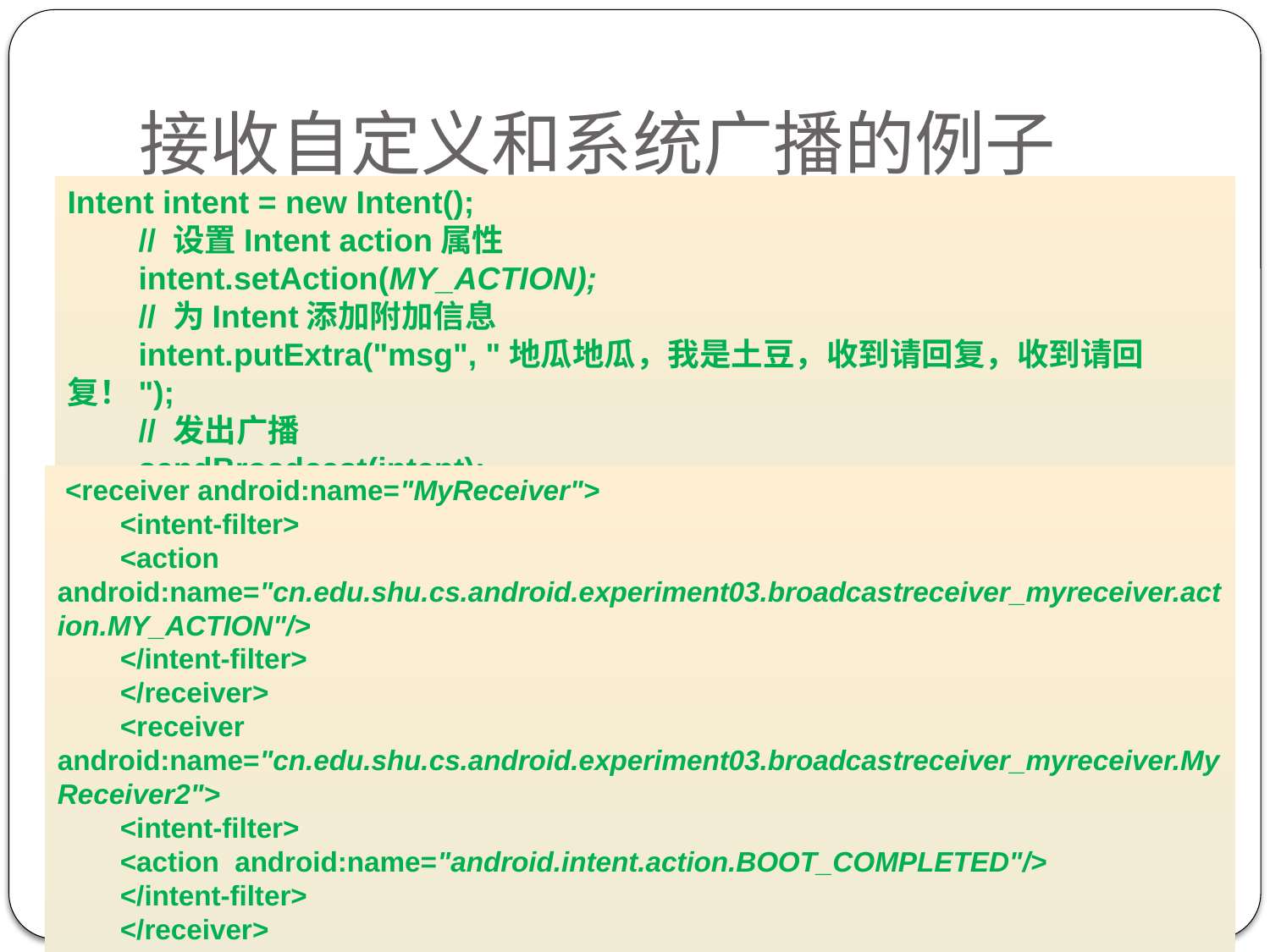

# 接收自定义和系统广播的例子
Intent intent = new Intent();
        // 设置Intent action属性
        intent.setAction(MY_ACTION);
        // 为Intent添加附加信息
        intent.putExtra("msg", "地瓜地瓜，我是土豆，收到请回复，收到请回复！");
        // 发出广播
        sendBroadcast(intent);

 <receiver android:name="MyReceiver">
        <intent-filter>
        <action  android:name="cn.edu.shu.cs.android.experiment03.broadcastreceiver_myreceiver.action.MY_ACTION"/>
        </intent-filter>
        </receiver>
        <receiver android:name="cn.edu.shu.cs.android.experiment03.broadcastreceiver_myreceiver.MyReceiver2">
        <intent-filter>
        <action  android:name="android.intent.action.BOOT_COMPLETED"/>
        </intent-filter>
        </receiver>